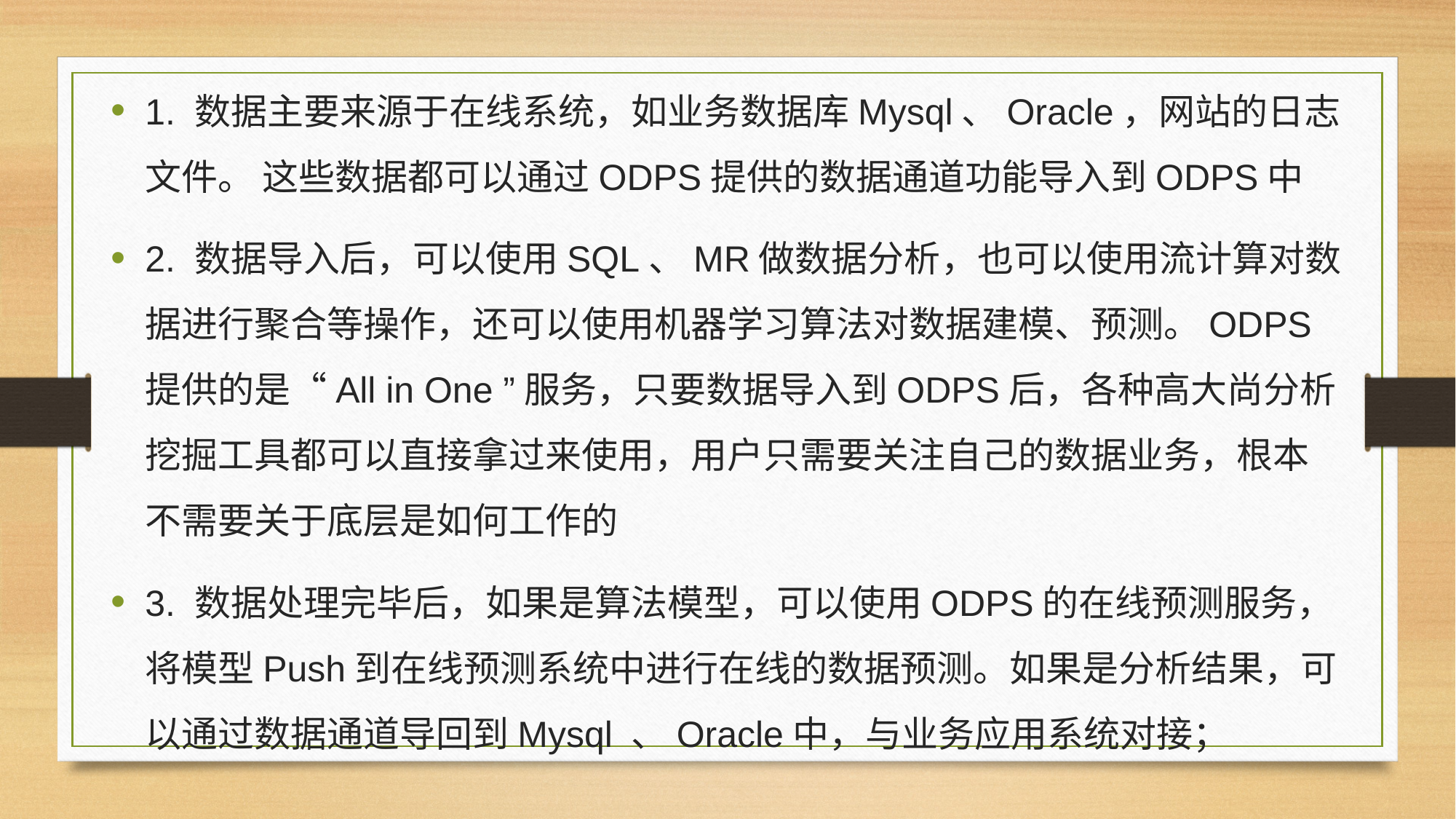

1. 数据主要来源于在线系统，如业务数据库Mysql、Oracle，网站的日志文件。 这些数据都可以通过ODPS提供的数据通道功能导入到ODPS中
2. 数据导入后，可以使用SQL、MR做数据分析，也可以使用流计算对数据进行聚合等操作，还可以使用机器学习算法对数据建模、预测。ODPS提供的是“All in One ”服务，只要数据导入到ODPS后，各种高大尚分析挖掘工具都可以直接拿过来使用，用户只需要关注自己的数据业务，根本不需要关于底层是如何工作的
3. 数据处理完毕后，如果是算法模型，可以使用ODPS的在线预测服务，将模型Push到在线预测系统中进行在线的数据预测。如果是分析结果，可以通过数据通道导回到Mysql 、Oracle中，与业务应用系统对接；